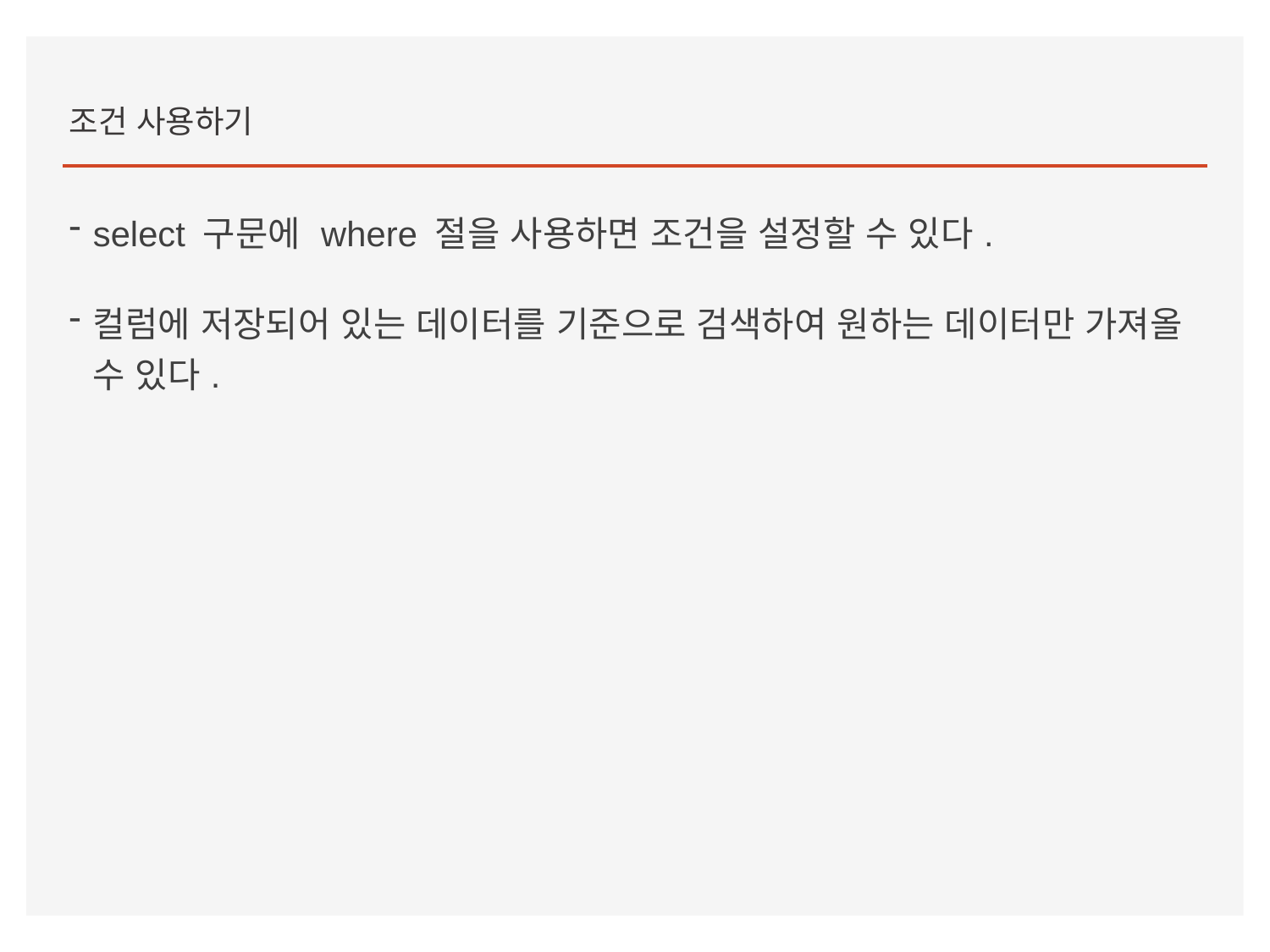

조건 사용하기
select 구문에 where 절을 사용하면 조건을 설정할 수 있다.
컬럼에 저장되어 있는 데이터를 기준으로 검색하여 원하는 데이터만 가져올 수 있다.